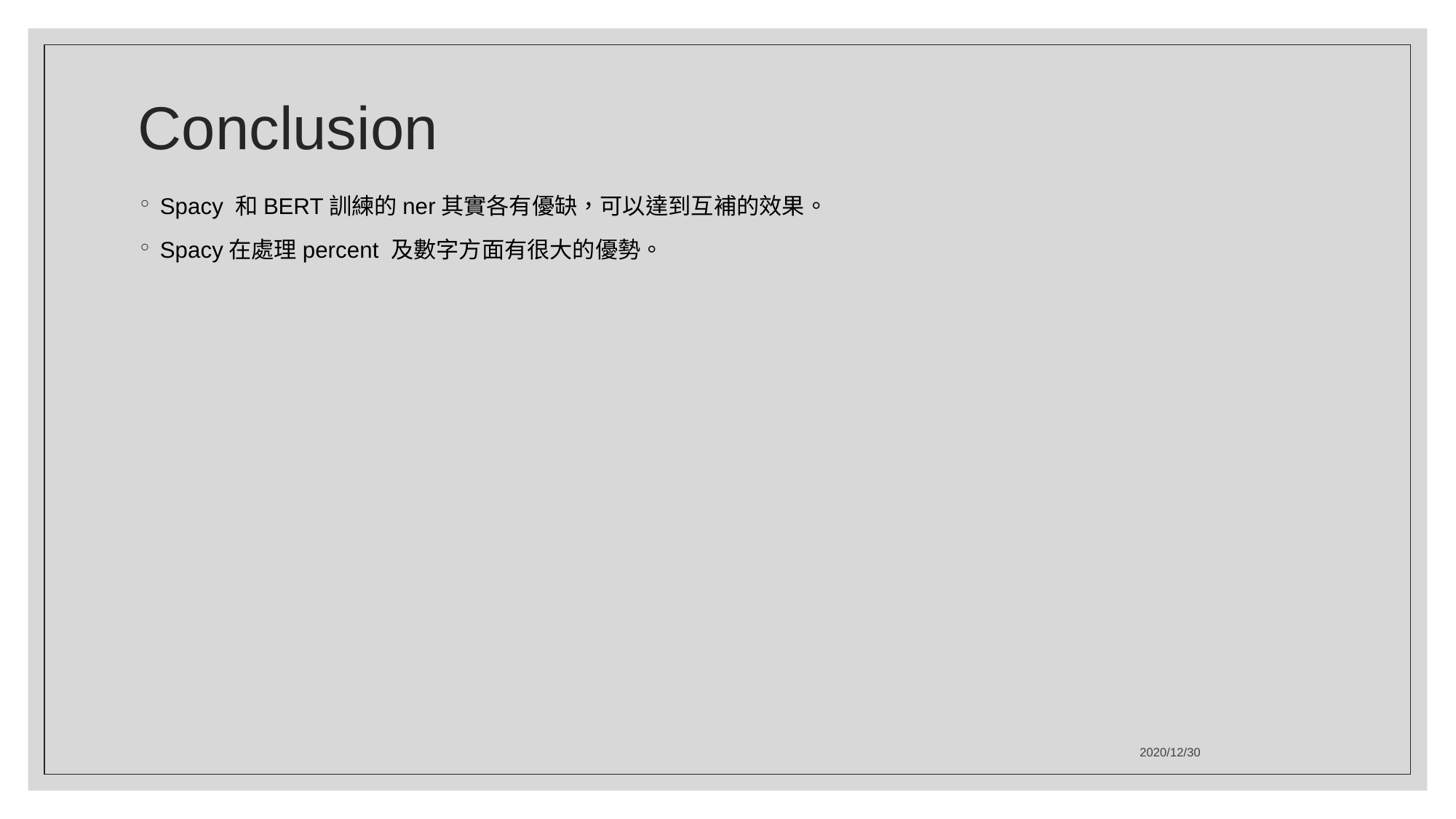

# Conclusion
Spacy 和BERT訓練的ner其實各有優缺，可以達到互補的效果。
Spacy在處理percent 及數字方面有很大的優勢。
2020/12/30